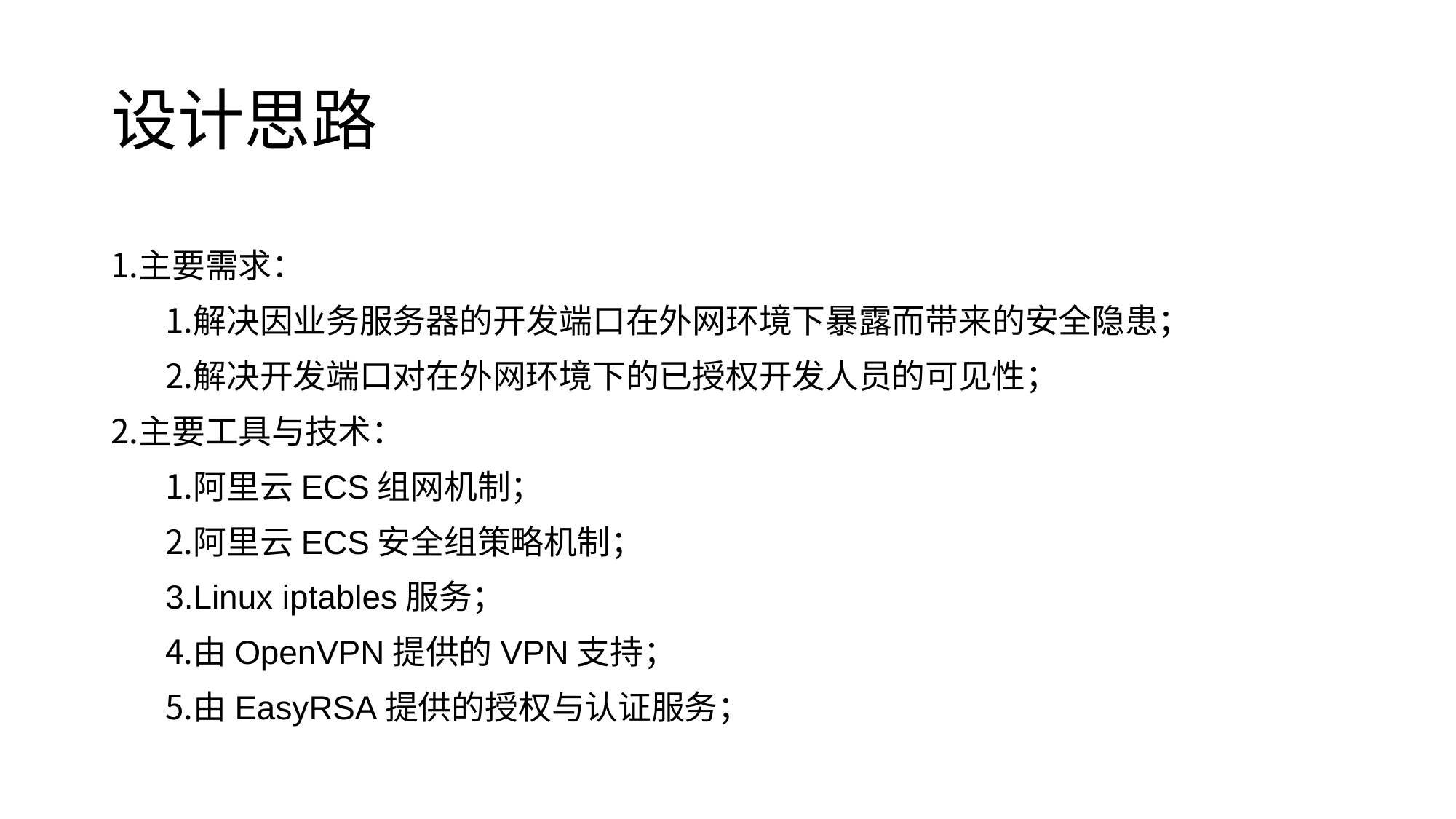

# 设计思路

主要需求：
解决因业务服务器的开发端口在外网环境下暴露而带来的安全隐患；
解决开发端口对在外网环境下的已授权开发人员的可见性；
主要工具与技术：
阿里云ECS组网机制；
阿里云ECS安全组策略机制；
Linux iptables服务；
由OpenVPN提供的VPN支持；
由EasyRSA提供的授权与认证服务；